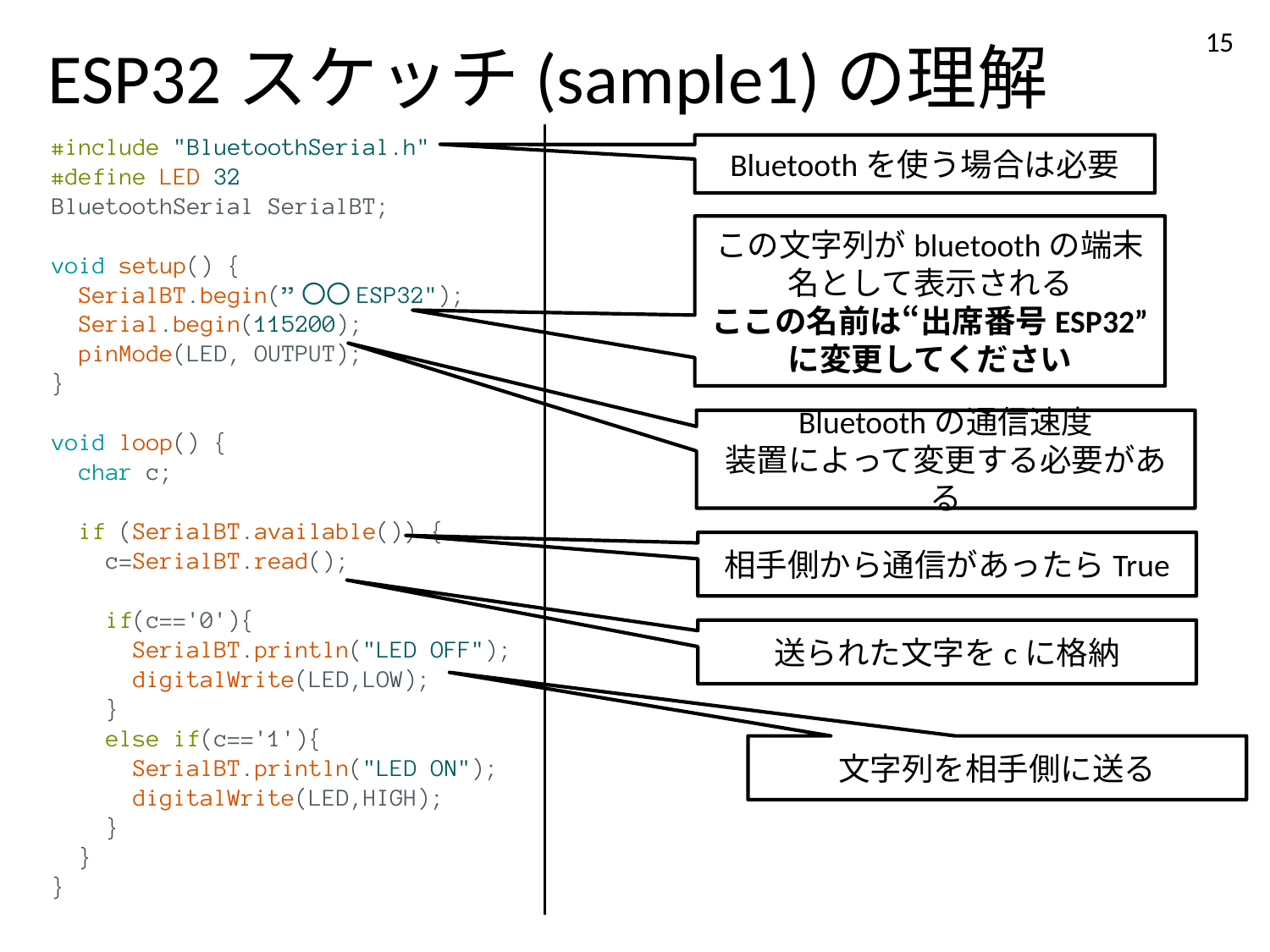

15
# ESP32スケッチ(sample1)の理解
#include "BluetoothSerial.h"
#define LED 32
BluetoothSerial SerialBT;
void setup() {
  SerialBT.begin(”〇〇ESP32");
  Serial.begin(115200);
  pinMode(LED, OUTPUT);
}
void loop() {
  char c;
  if (SerialBT.available()) {
    c=SerialBT.read();
    if(c=='0'){
      SerialBT.println("LED OFF");
      digitalWrite(LED,LOW);
    }
    else if(c=='1'){
      SerialBT.println("LED ON");
      digitalWrite(LED,HIGH);
    }
  }
}
Bluetoothを使う場合は必要
この文字列がbluetoothの端末名として表示される
ここの名前は“出席番号ESP32”
に変更してください
Bluetoothの通信速度
装置によって変更する必要がある
相手側から通信があったらTrue
送られた文字をcに格納
文字列を相手側に送る